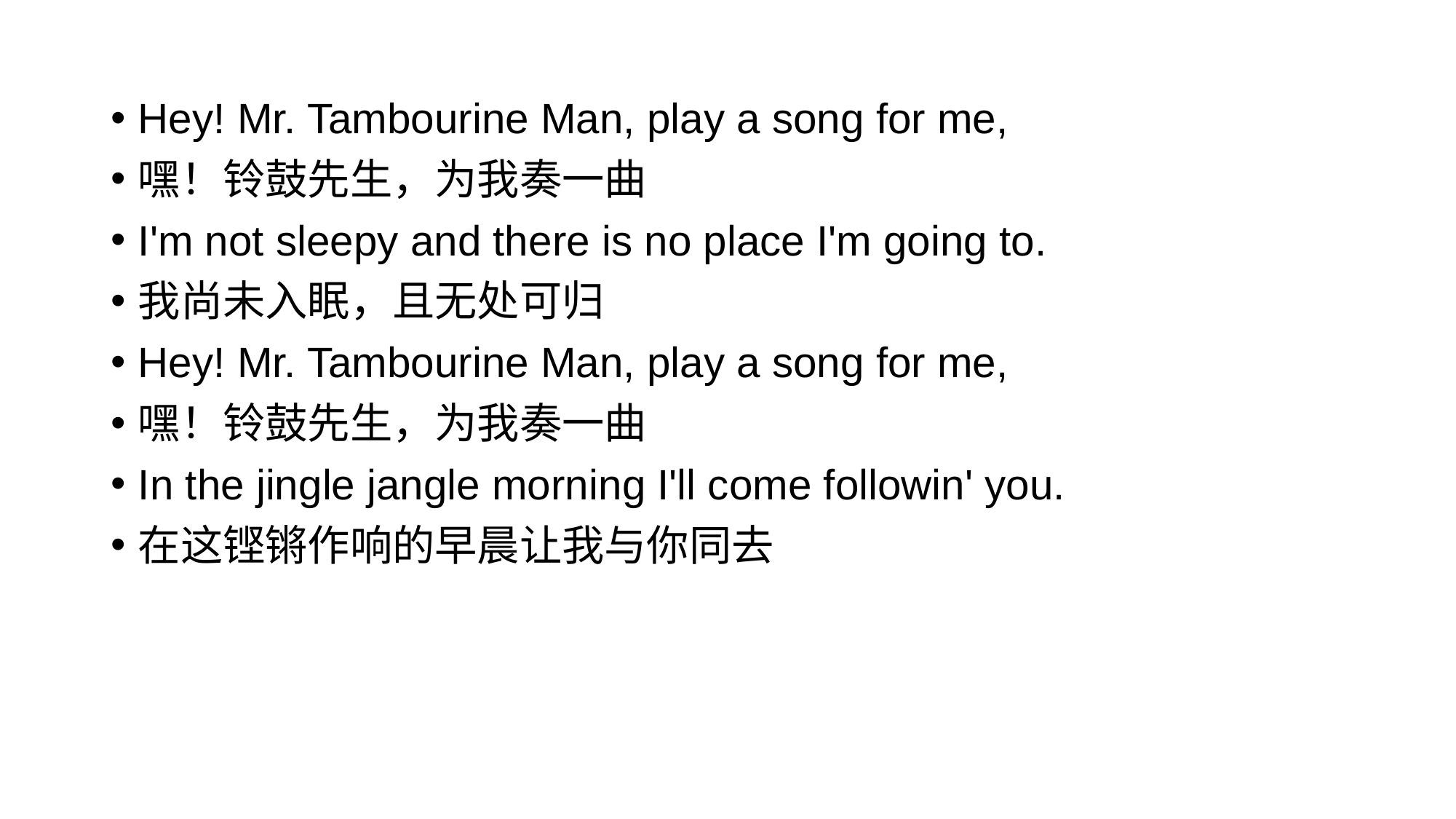

Hey! Mr. Tambourine Man, play a song for me,
嘿！铃鼓先生，为我奏一曲
I'm not sleepy and there is no place I'm going to.
我尚未入眠，且无处可归
Hey! Mr. Tambourine Man, play a song for me,
嘿！铃鼓先生，为我奏一曲
In the jingle jangle morning I'll come followin' you.
在这铿锵作响的早晨让我与你同去